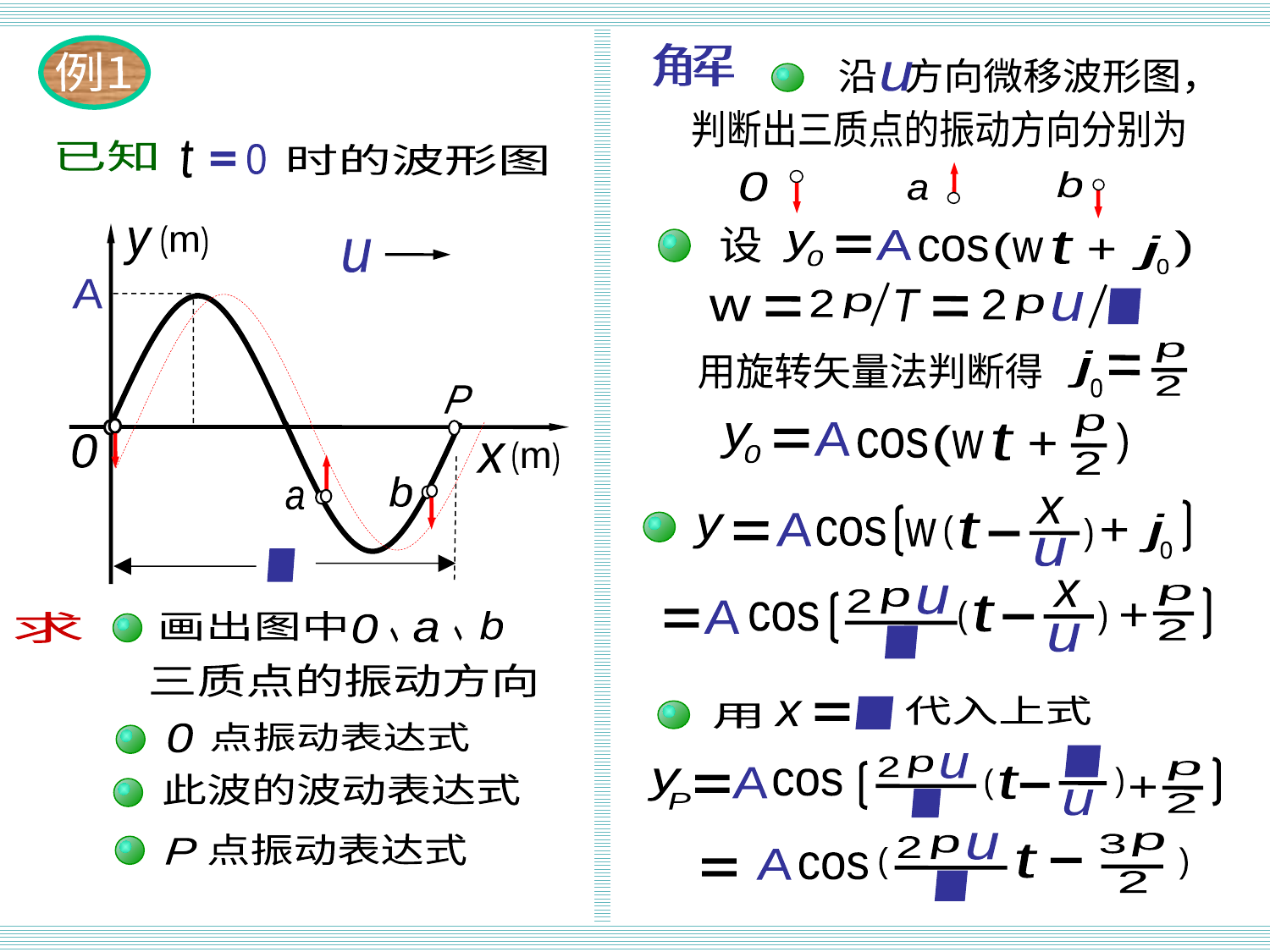

例

例1
解
沿   方向微移波形图，
u

判断出三质点的振动方向分别为

a

0

b

已知
t
0
时的波形图

(
(
m
y
u

A

P

0
(
(
m
x

b

a

λ

设

A
(
y
0
t
(
cos
ϕ
ω

+
0

λ
T
2
u
π
2
π
ω

π

2
ϕ
用旋转矢量法判断得

0

π

2
A
(
y
0
t
(
cos
ω

+
x

u

A
t
ϕ
y
(
cos
(
+
ω

0
x

u
π

2
u
π

2

t
A
(
(
cos
+

λ
画出图中
b
求

0
a
、
、
三质点的振动方向
点振动表达式
0

此波的波动表达式

点振动表达式

P
代入上式
λ

x
用

λ

u
(
t
(

u
π
2

λ

π

A
y
cos
+

P
2
π
u
π
2

λ
3
t
(
(
A
cos

2